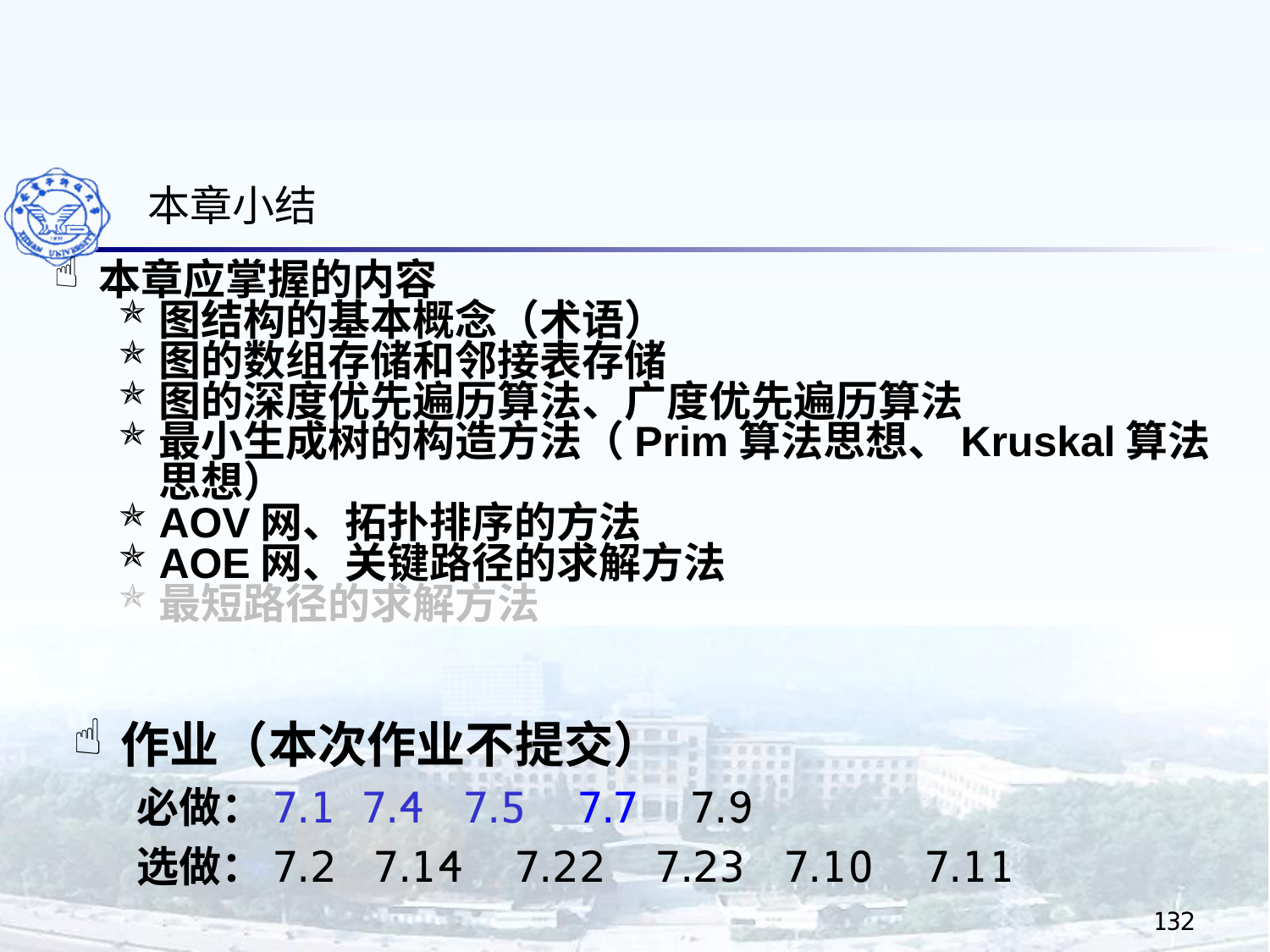

本章小结
本章应掌握的内容
图结构的基本概念（术语）
图的数组存储和邻接表存储
图的深度优先遍历算法、广度优先遍历算法
最小生成树的构造方法（Prim算法思想、Kruskal算法思想）
AOV网、拓扑排序的方法
AOE网、关键路径的求解方法
最短路径的求解方法
作业（本次作业不提交）
必做：7.1  7.4   7.5    7.7    7.9
选做：7.2   7.14    7.22    7.23   7.10    7.11
132